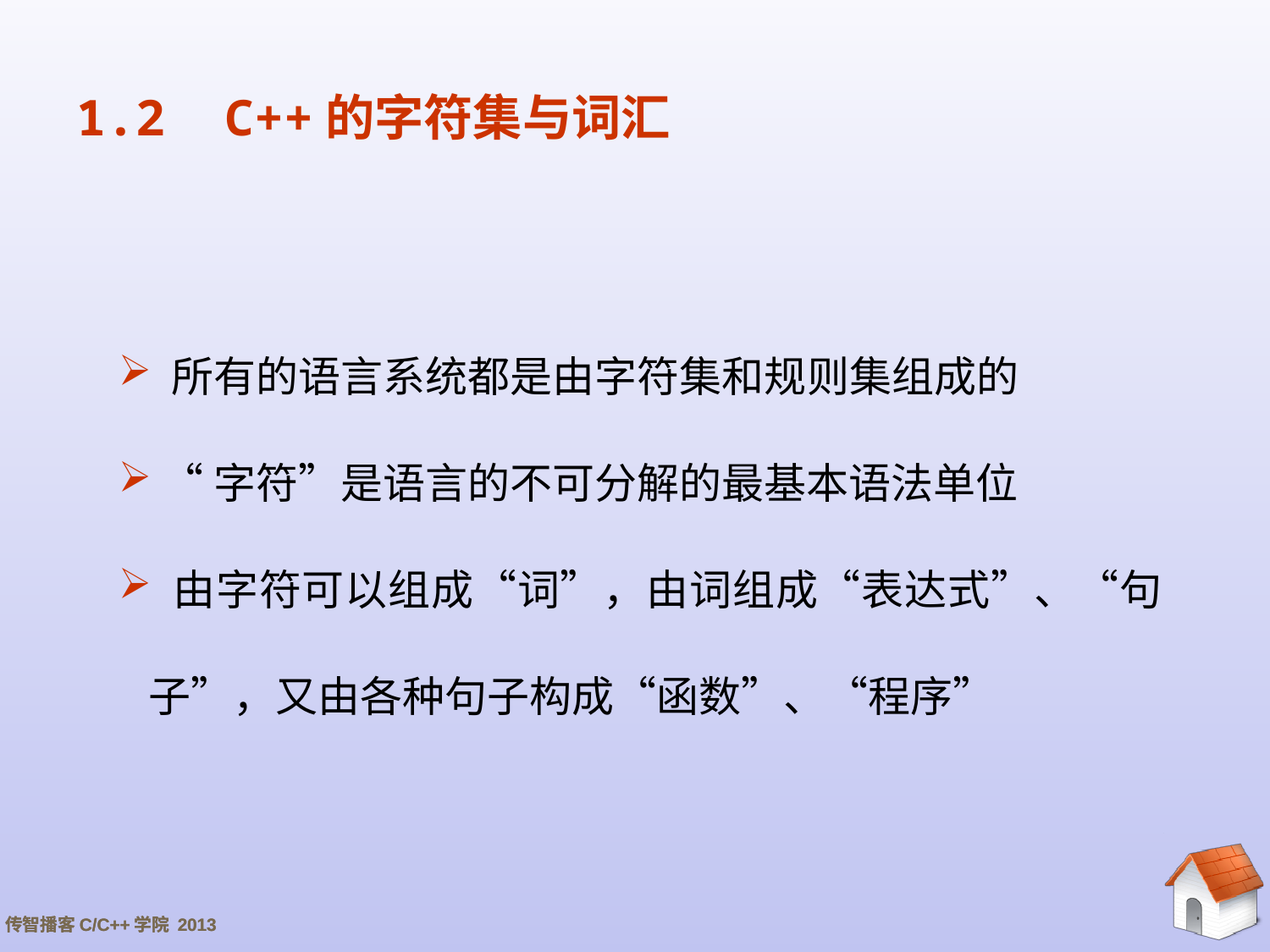

# 1.2  C++的字符集与词汇
 所有的语言系统都是由字符集和规则集组成的
 “字符”是语言的不可分解的最基本语法单位
 由字符可以组成“词”，由词组成“表达式”、“句子”，又由各种句子构成“函数”、“程序”